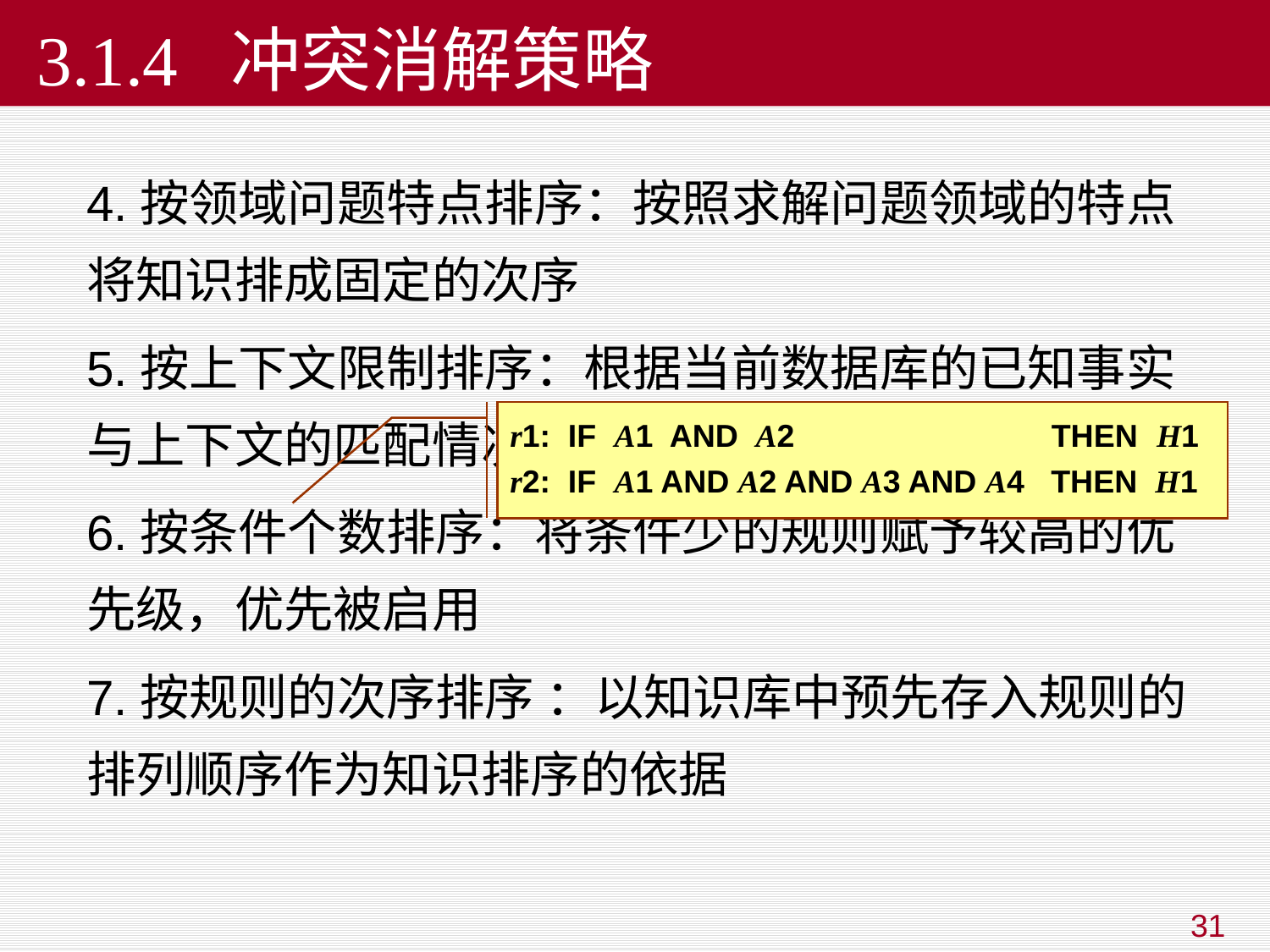

# 3.1.4  冲突消解策略
4.按领域问题特点排序：按照求解问题领域的特点将知识排成固定的次序
5.按上下文限制排序：根据当前数据库的已知事实与上下文的匹配情况确定
6.按条件个数排序：将条件少的规则赋予较高的优先级，优先被启用
7.按规则的次序排序 ：以知识库中预先存入规则的排列顺序作为知识排序的依据
r1:  IF  A1  AND  A2                             THEN  H1
r2:  IF  A1 AND A2 AND A3 AND A4   THEN  H1
31